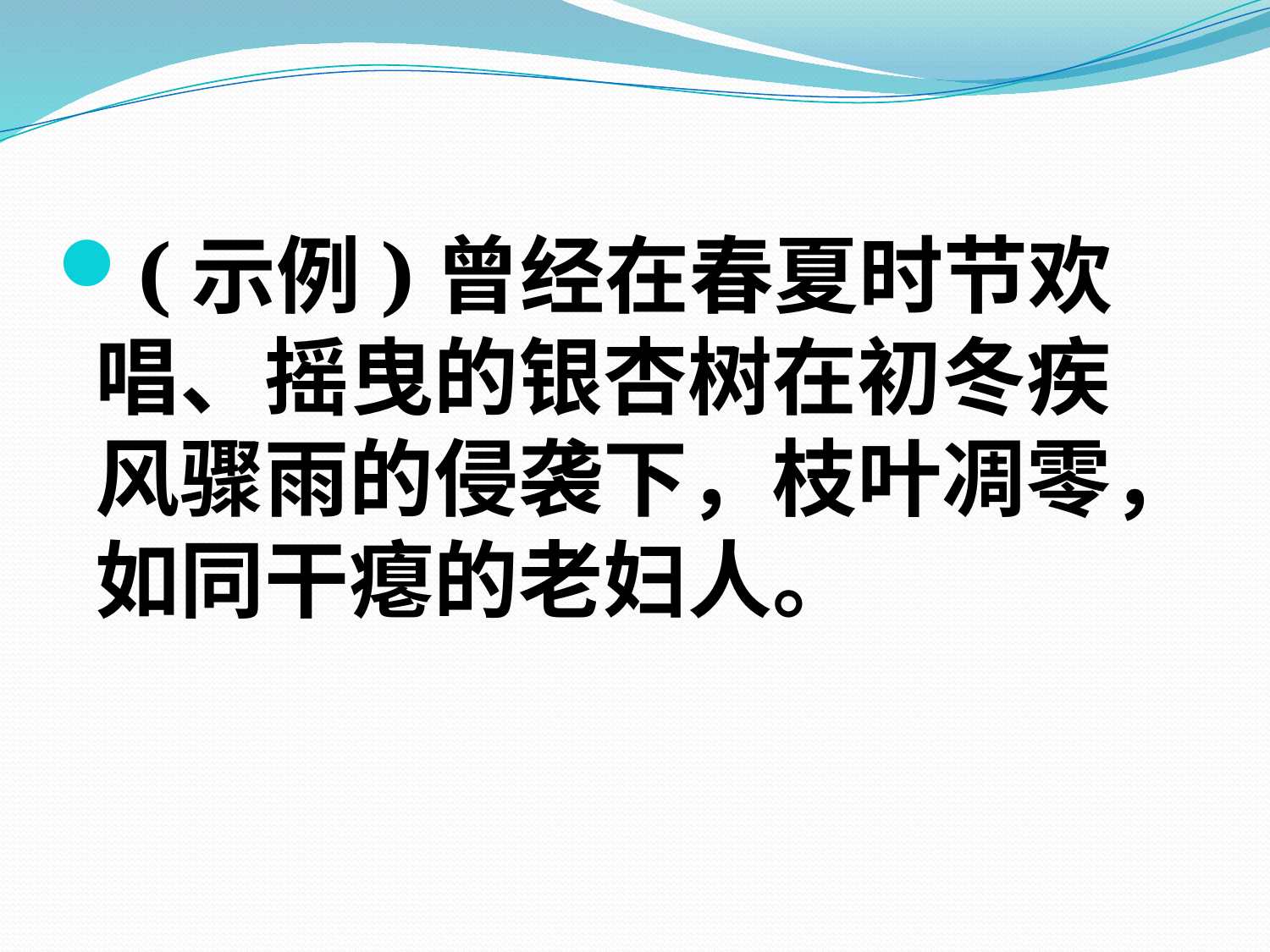

(示例)曾经在春夏时节欢唱、摇曳的银杏树在初冬疾风骤雨的侵袭下，枝叶凋零，如同干瘪的老妇人。